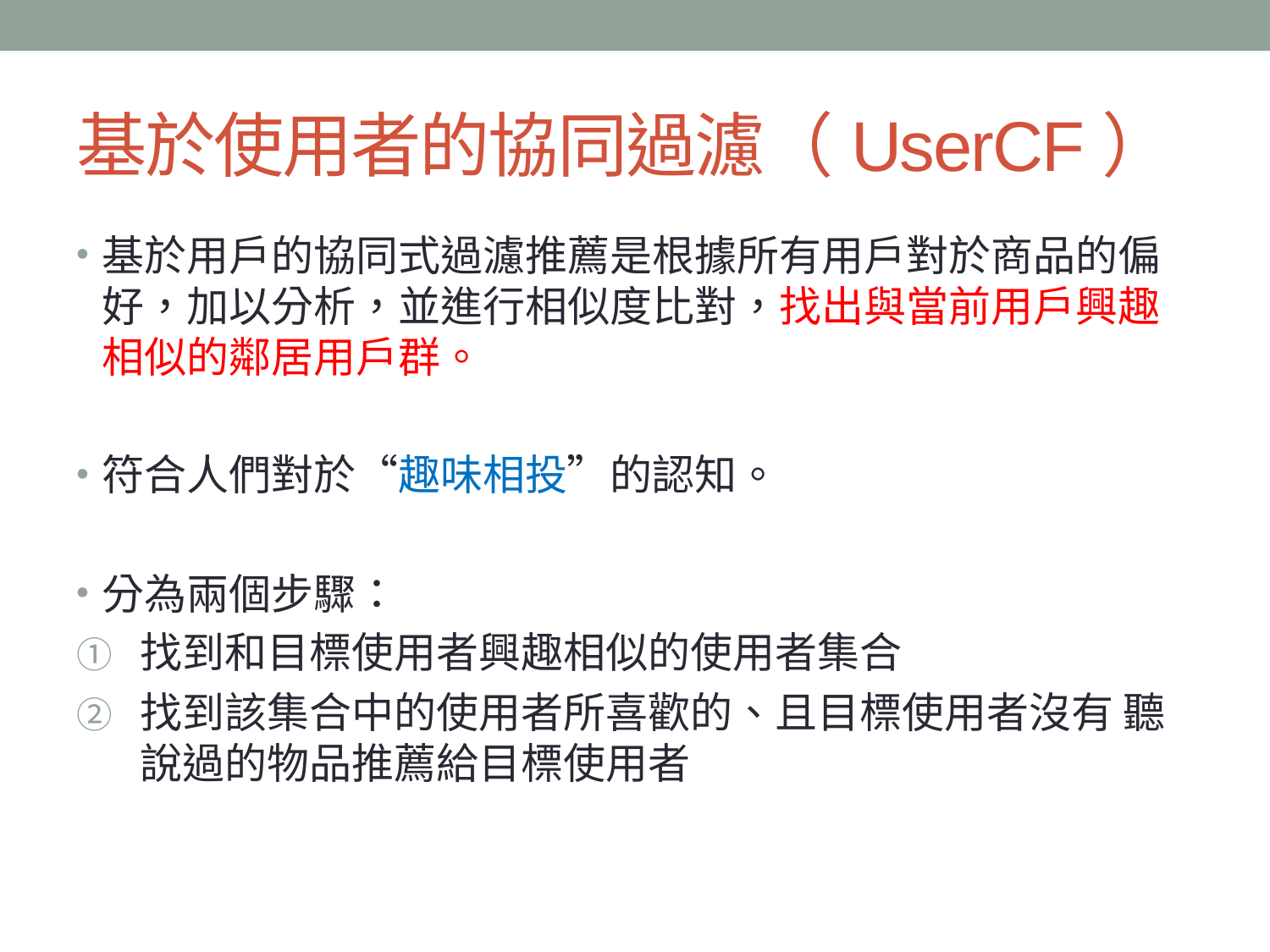

# 基於使用者的協同過濾（UserCF）
基於用戶的協同式過濾推薦是根據所有用戶對於商品的偏好，加以分析，並進行相似度比對，找出與當前用戶興趣相似的鄰居用戶群。

符合人們對於“趣味相投”的認知。

分為兩個步驟：
找到和目標使用者興趣相似的使用者集合
找到該集合中的使用者所喜歡的、且目標使用者沒有 聽說過的物品推薦給目標使用者